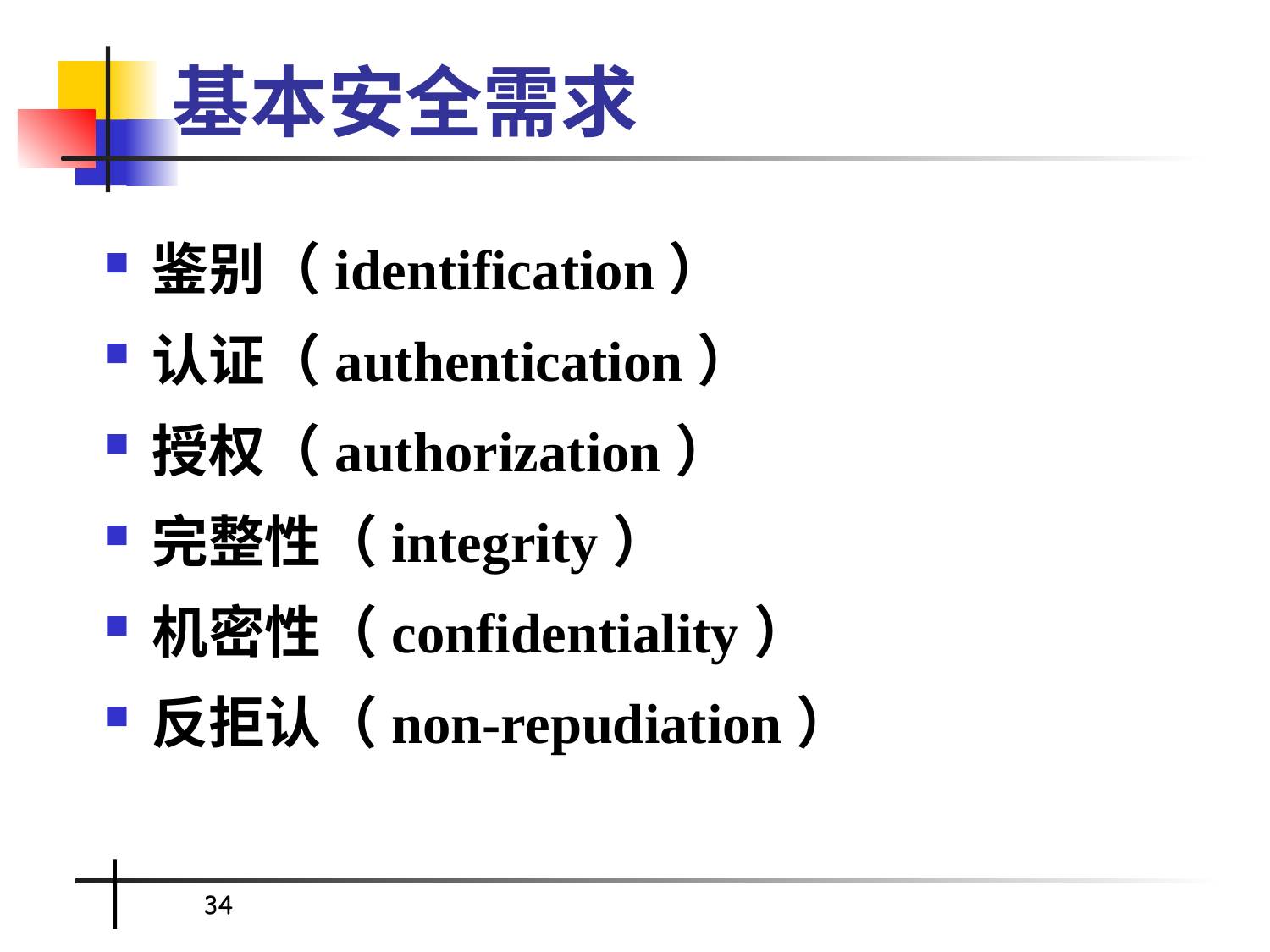

# 基本安全需求
鉴别（identification）
认证（authentication）
授权（authorization）
完整性（integrity）
机密性（confidentiality）
反拒认（non-repudiation）
34